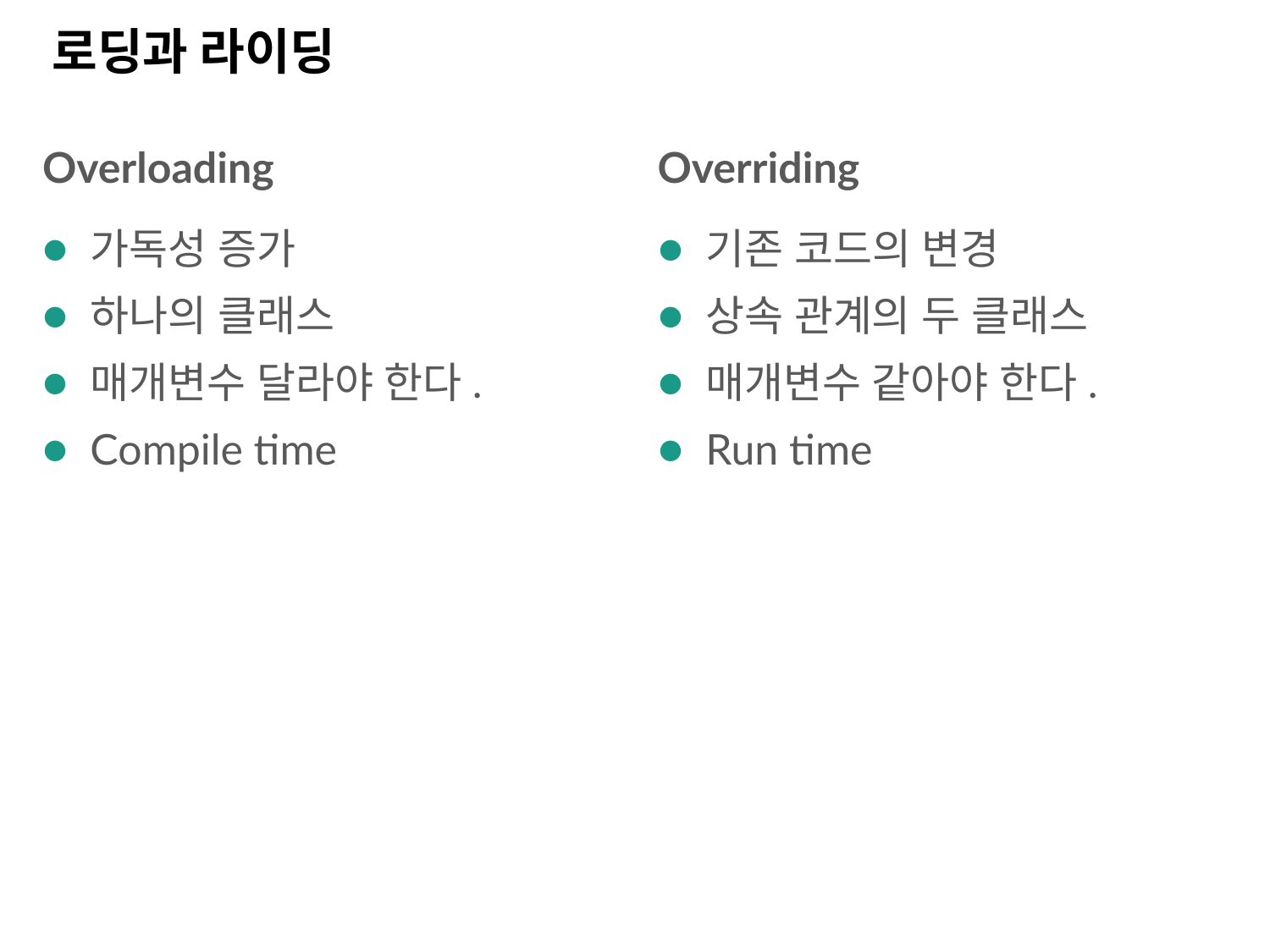

# 로딩과 라이딩
Overloading
Overriding
가독성 증가
하나의 클래스
매개변수 달라야 한다.
Compile time
기존 코드의 변경
상속 관계의 두 클래스
매개변수 같아야 한다.
Run time